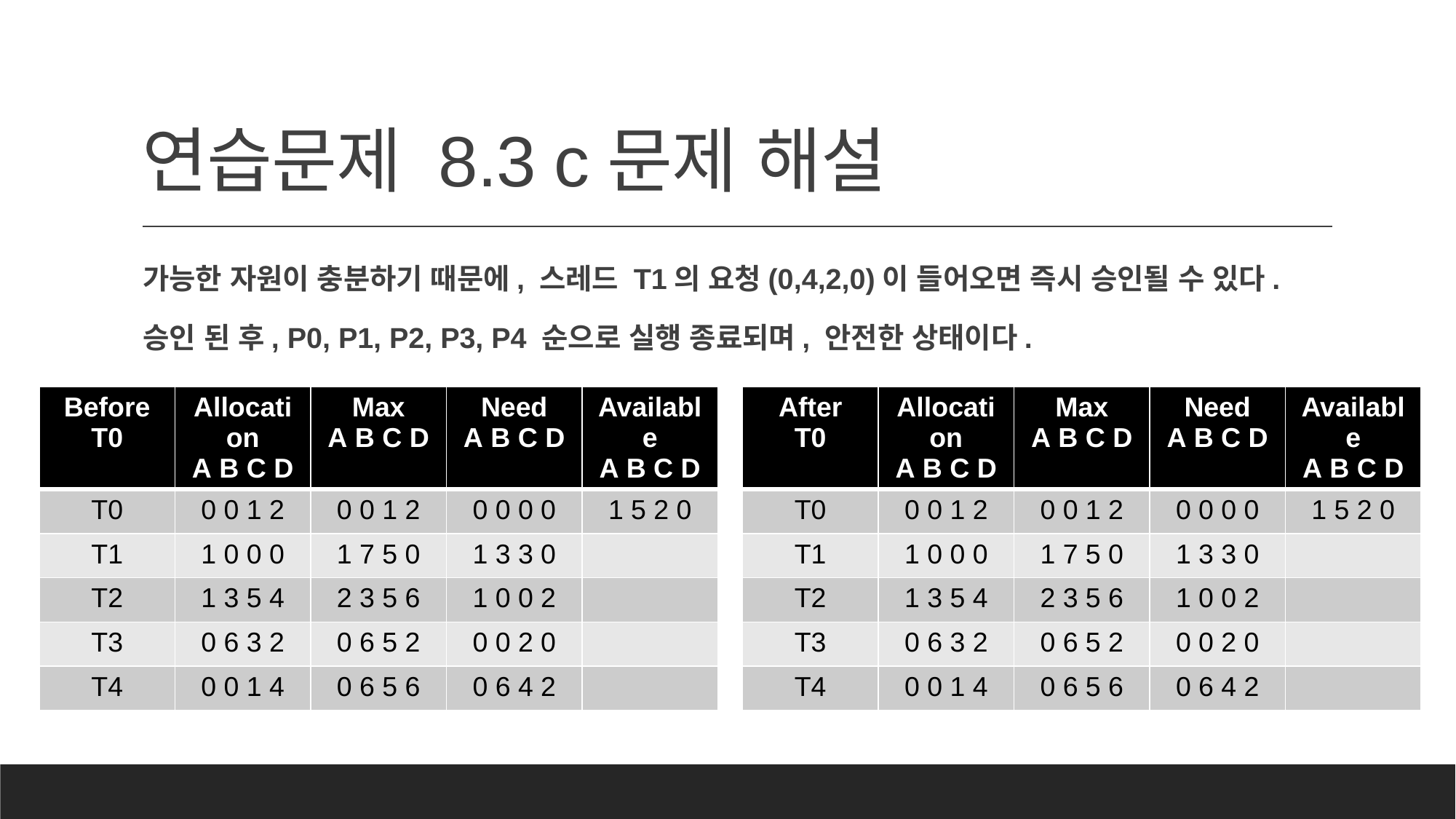

# 연습문제 8.3 c문제 해설
가능한 자원이 충분하기 때문에, 스레드 T1의 요청(0,4,2,0)이 들어오면 즉시 승인될 수 있다.
승인 된 후, P0, P1, P2, P3, P4 순으로 실행 종료되며, 안전한 상태이다.
| Before T0 | Allocation A B C D | Max A B C D | Need A B C D | Available A B C D |
| --- | --- | --- | --- | --- |
| T0 | 0 0 1 2 | 0 0 1 2 | 0 0 0 0 | 1 5 2 0 |
| T1 | 1 0 0 0 | 1 7 5 0 | 1 3 3 0 |  |
| T2 | 1 3 5 4 | 2 3 5 6 | 1 0 0 2 |  |
| T3 | 0 6 3 2 | 0 6 5 2 | 0 0 2 0 |  |
| T4 | 0 0 1 4 | 0 6 5 6 | 0 6 4 2 |  |
| After T0 | Allocation A B C D | Max A B C D | Need A B C D | Available A B C D |
| --- | --- | --- | --- | --- |
| T0 | 0 0 1 2 | 0 0 1 2 | 0 0 0 0 | 1 5 2 0 |
| T1 | 1 0 0 0 | 1 7 5 0 | 1 3 3 0 |  |
| T2 | 1 3 5 4 | 2 3 5 6 | 1 0 0 2 |  |
| T3 | 0 6 3 2 | 0 6 5 2 | 0 0 2 0 |  |
| T4 | 0 0 1 4 | 0 6 5 6 | 0 6 4 2 |  |